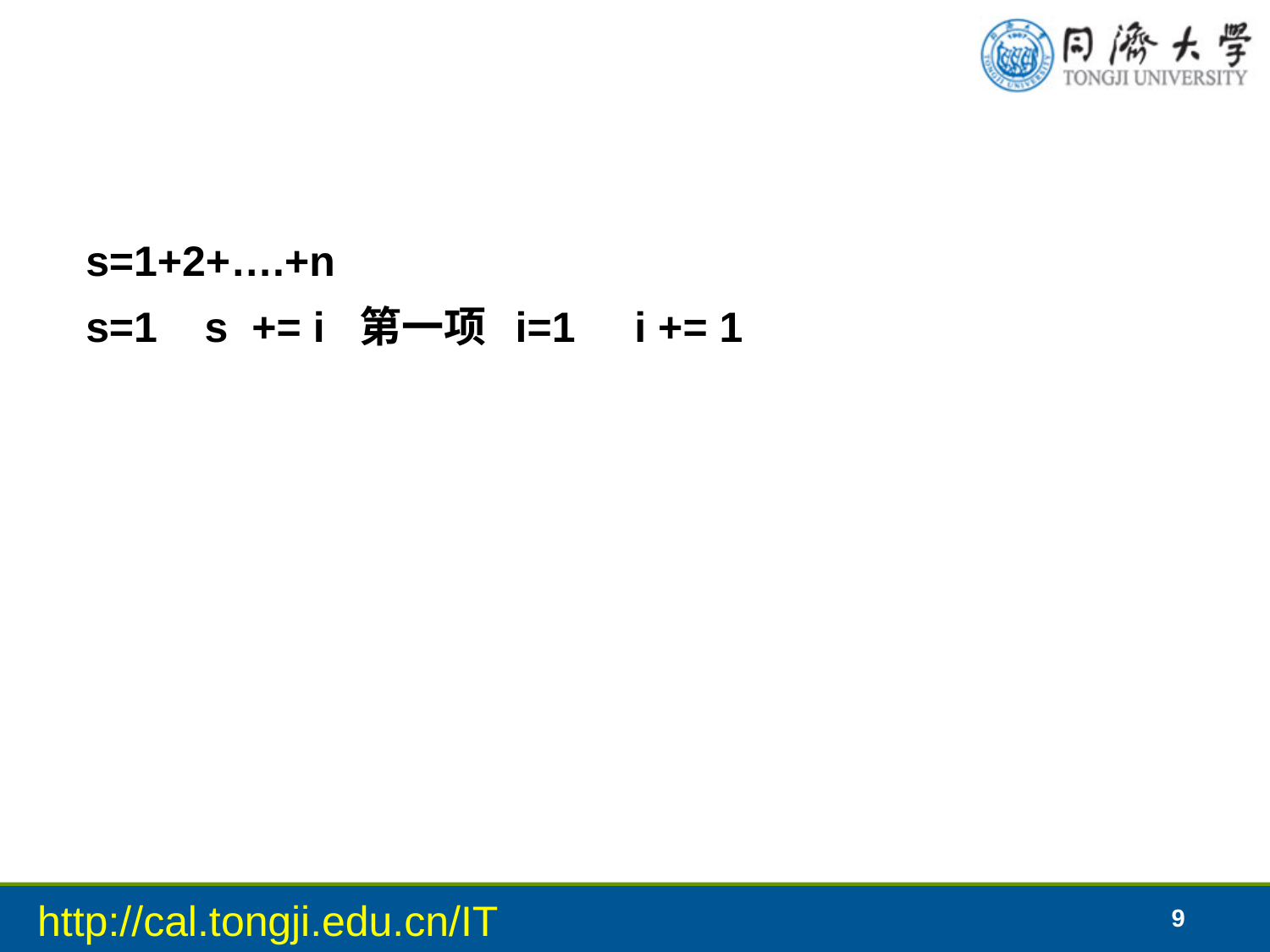

#
s=1+2+….+n
s=1    s  += i  第一项  i=1     i += 1